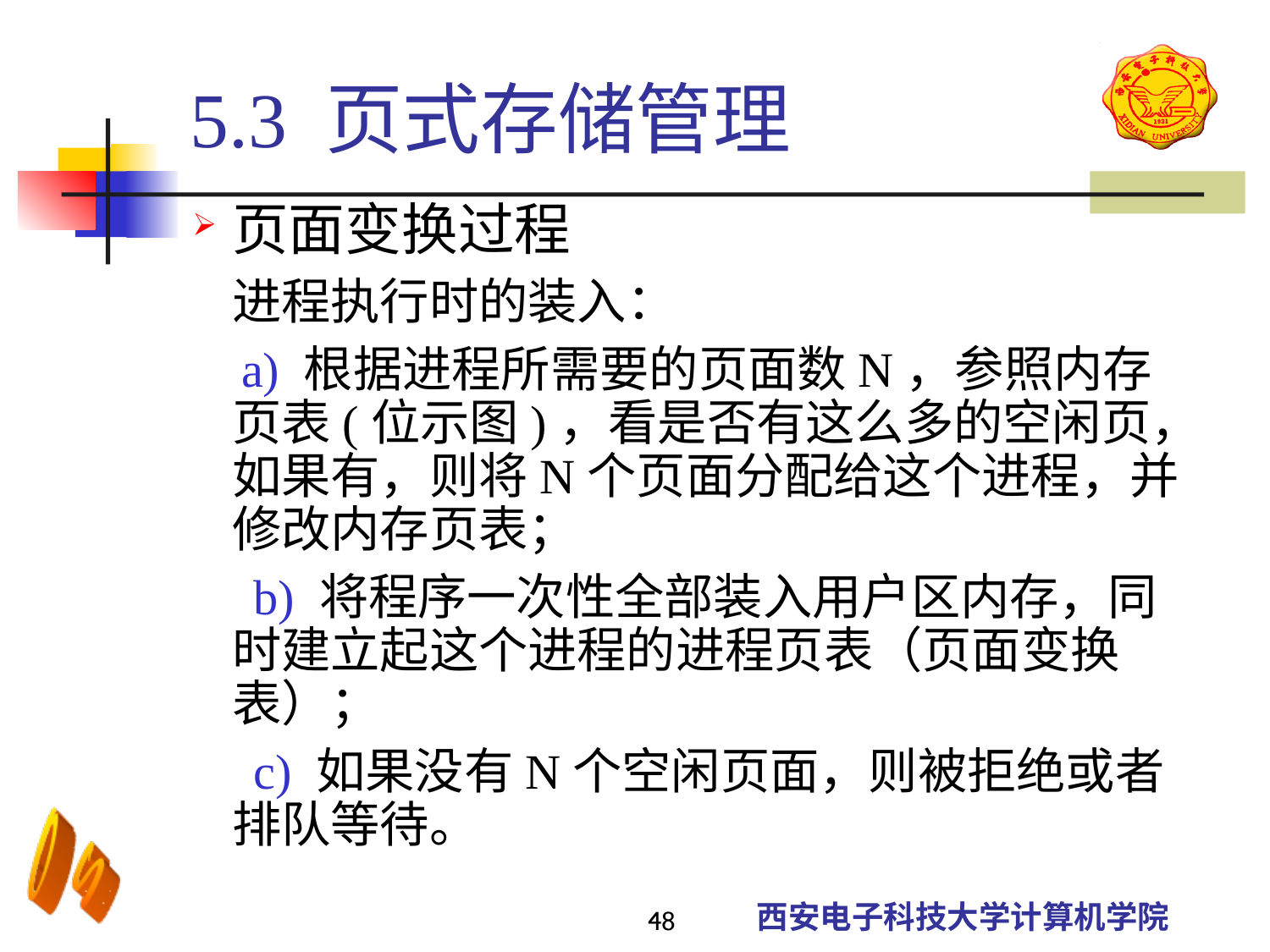

5.3 页式存储管理
页面变换过程
	进程执行时的装入：
    a) 根据进程所需要的页面数N，参照内存页表(位示图)，看是否有这么多的空闲页，如果有，则将N个页面分配给这个进程，并修改内存页表；
     b) 将程序一次性全部装入用户区内存，同时建立起这个进程的进程页表（页面变换表）；
     c) 如果没有N个空闲页面，则被拒绝或者排队等待。
48